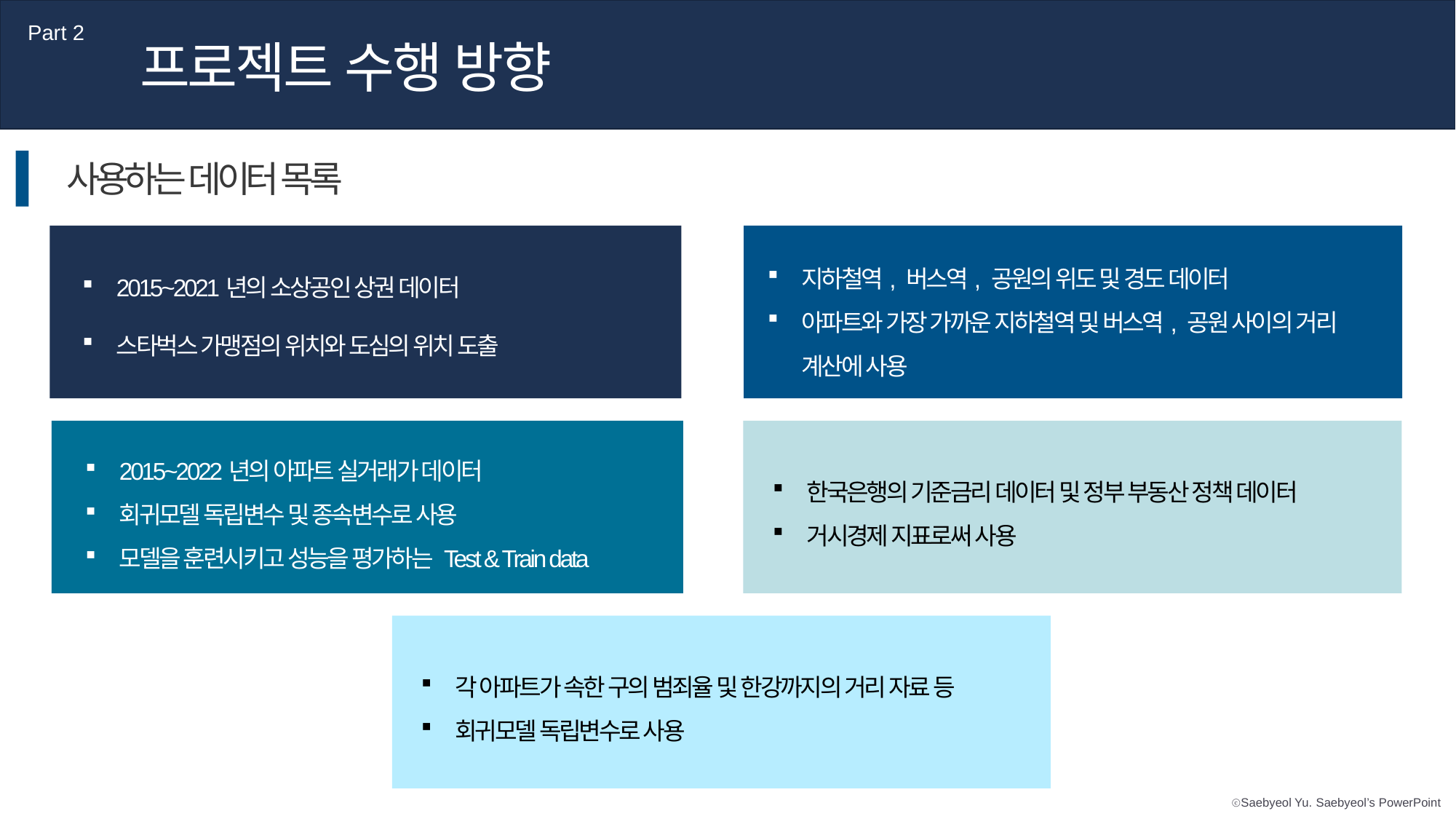

Part 2
프로젝트 수행 방향

사용하는 데이터 목록

지하철역, 버스역, 공원의 위도 및 경도 데이터
아파트와 가장 가까운 지하철역 및 버스역, 공원 사이의 거리 계산에 사용
2015~2021년의 소상공인 상권 데이터
스타벅스 가맹점의 위치와 도심의 위치 도출

2015~2022년의 아파트 실거래가 데이터
회귀모델 독립변수 및 종속변수로 사용
모델을 훈련시키고 성능을 평가하는 Test & Train data
한국은행의 기준금리 데이터 및 정부 부동산 정책 데이터
거시경제 지표로써 사용

각 아파트가 속한 구의 범죄율 및 한강까지의 거리 자료 등
회귀모델 독립변수로 사용